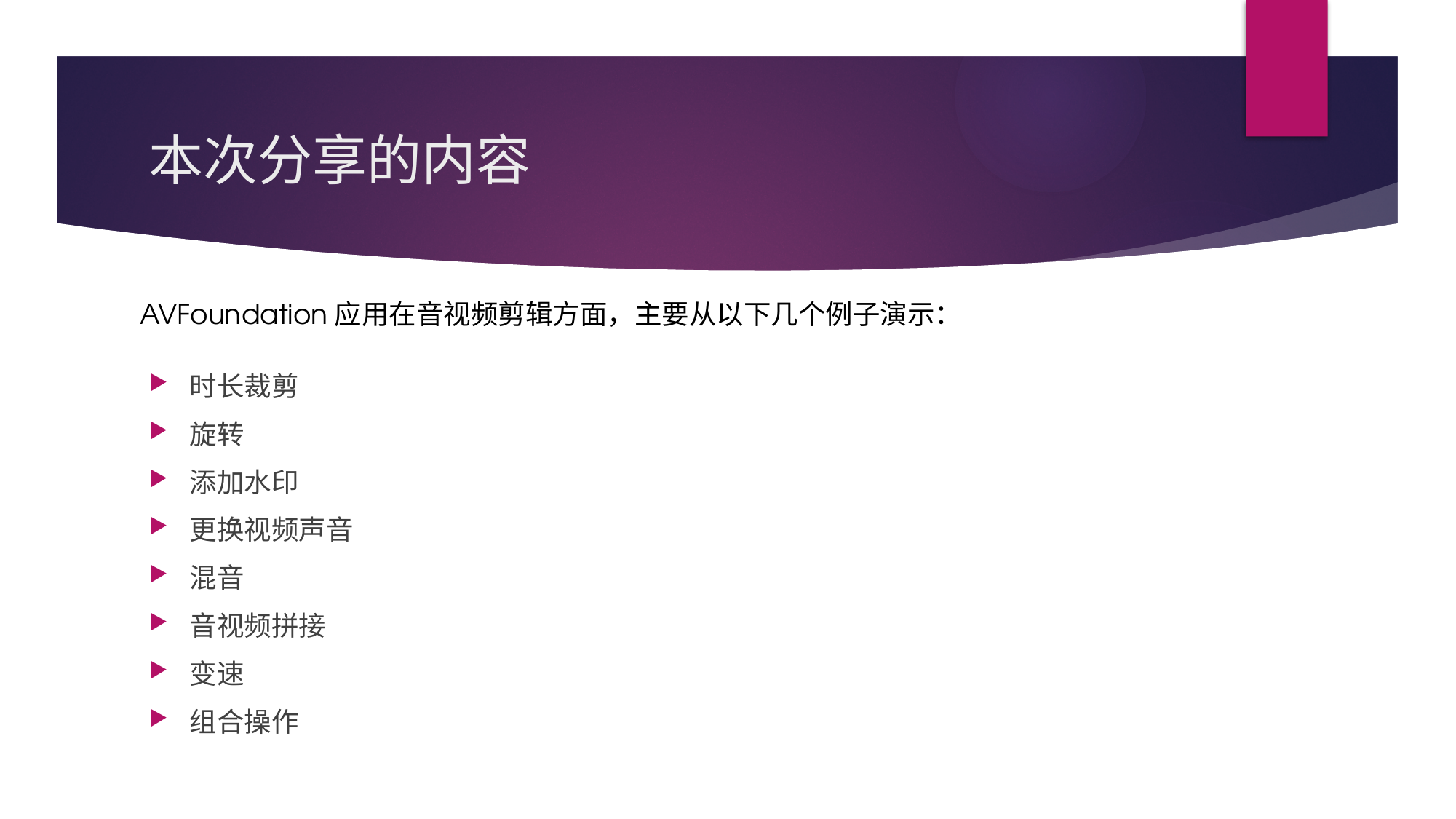

# 本次分享的内容
AVFoundation应用在音视频剪辑方面，主要从以下几个例子演示：
时长裁剪
旋转
添加水印
更换视频声音
混音
音视频拼接
变速
组合操作